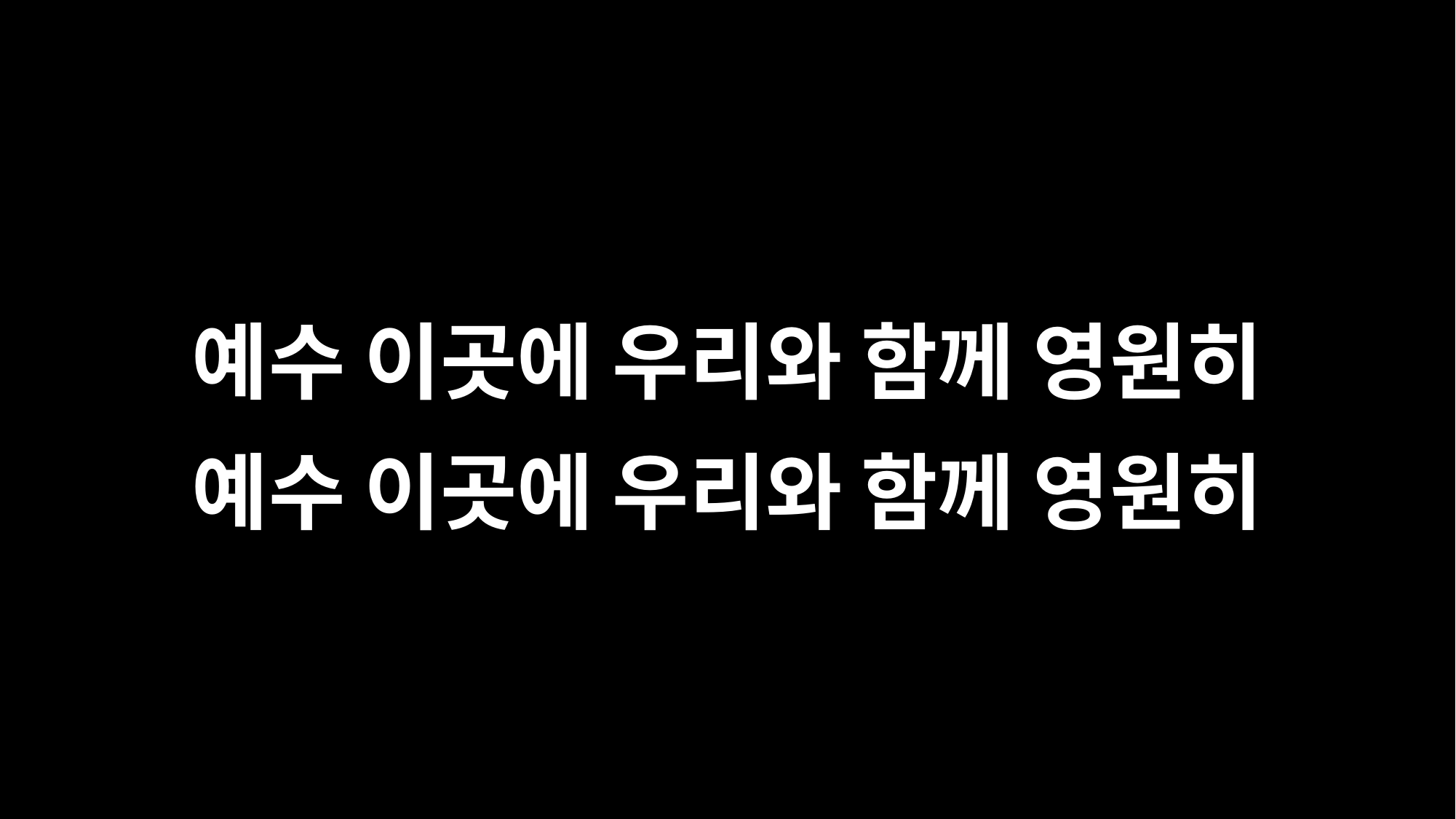

예수 이곳에 우리와 함께 영원히
예수 이곳에 우리와 함께 영원히